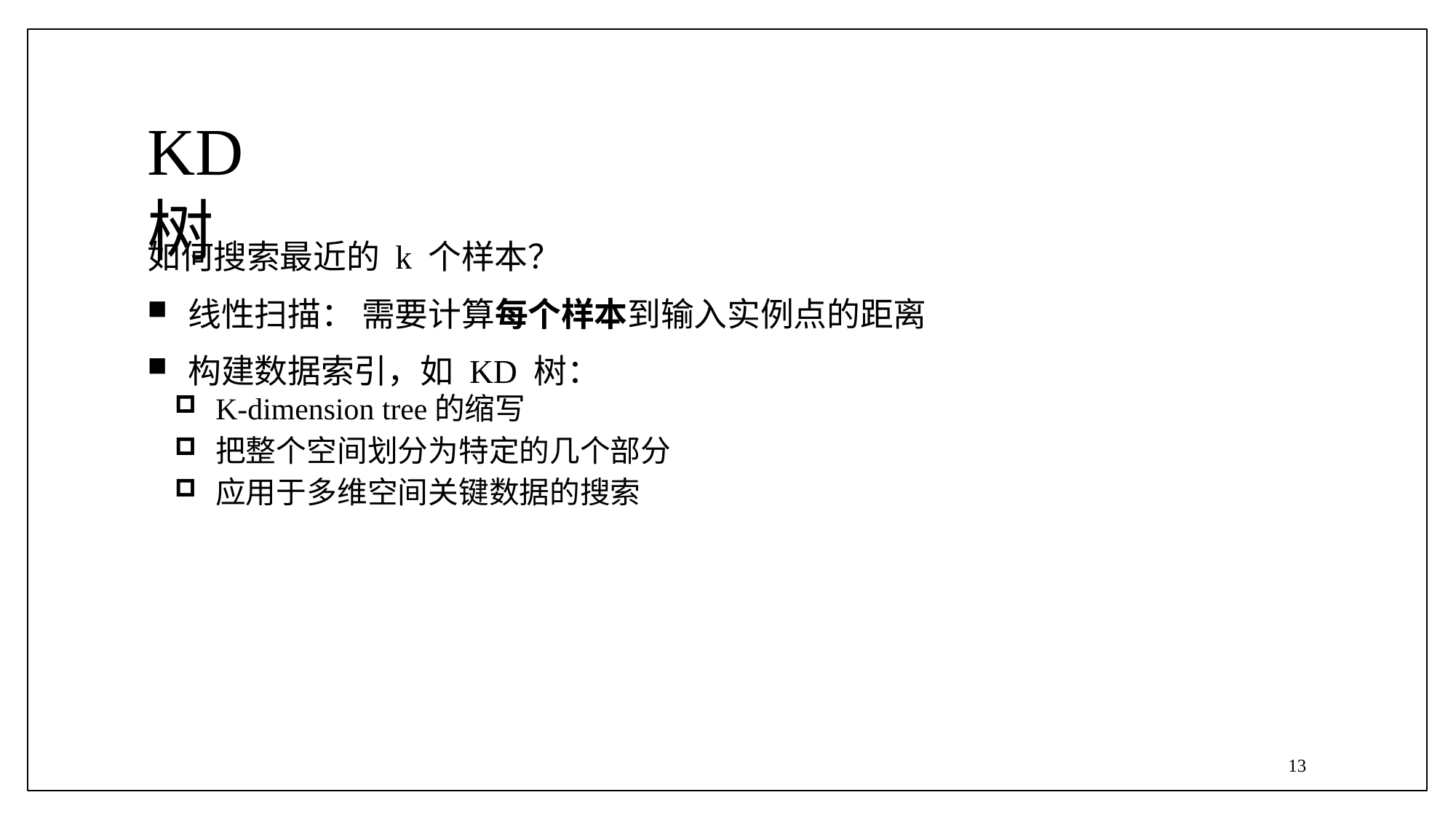

# KD 树
如何搜索最近的 k 个样本？
线性扫描： 需要计算每个样本到输入实例点的距离
构建数据索引，如 KD 树：
K-dimension tree的缩写
把整个空间划分为特定的几个部分
应用于多维空间关键数据的搜索
13